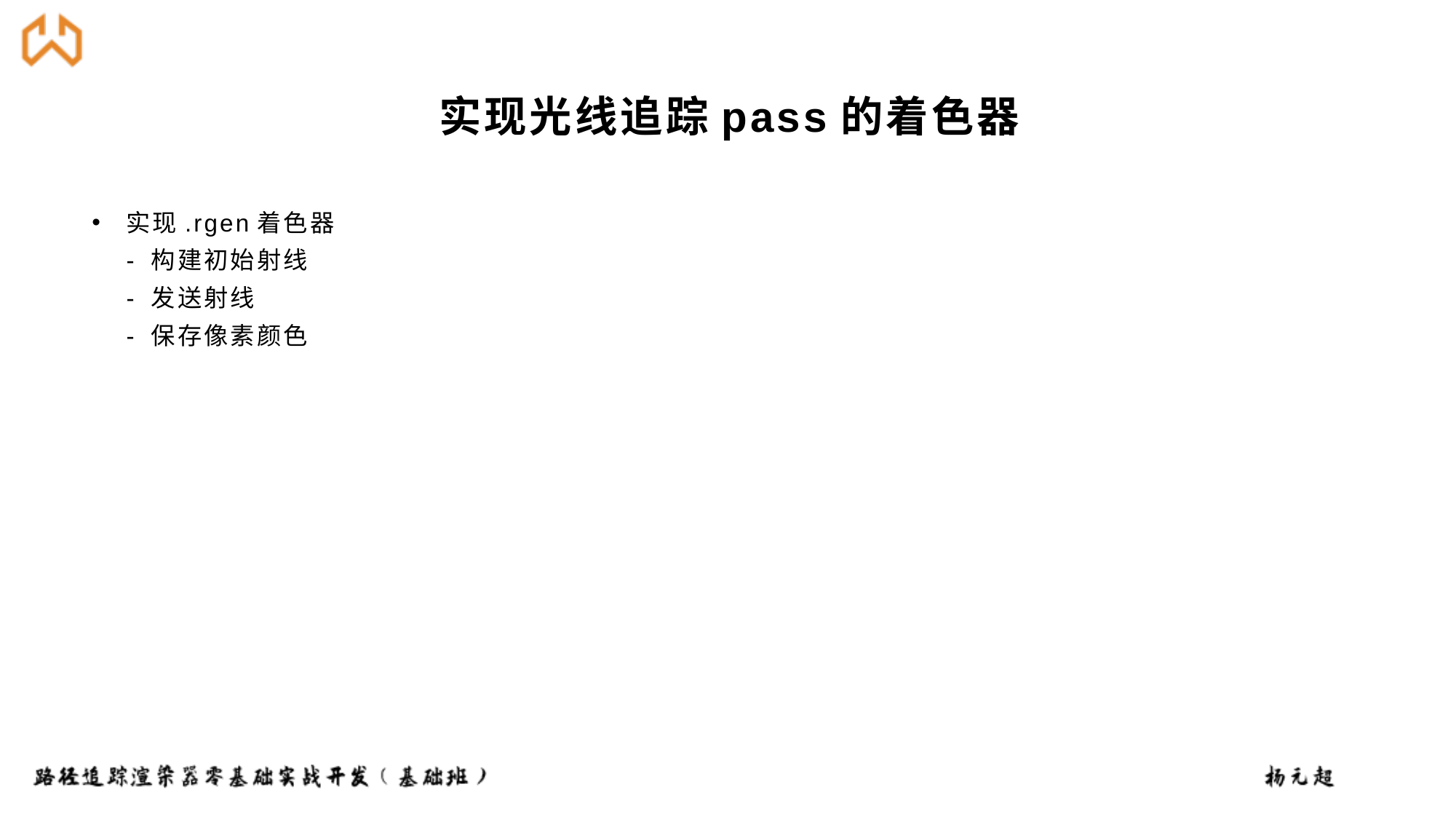

# 实现光线追踪pass的着色器
实现.rgen着色器
- 构建初始射线
- 发送射线
- 保存像素颜色